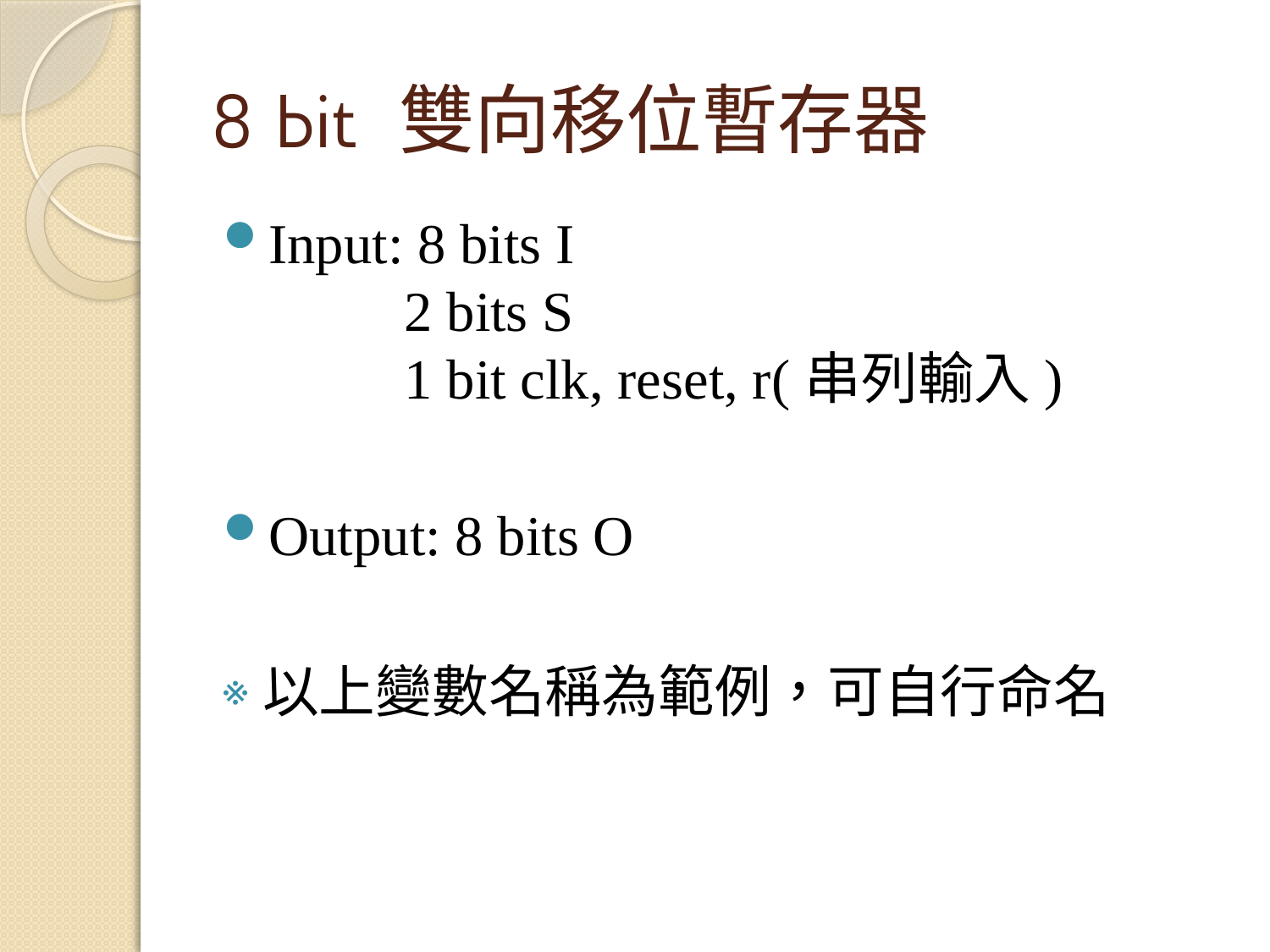

# 8 bit 雙向移位暫存器
Input: 8 bits I
          2 bits S
          1 bit clk, reset, r(串列輸入)

Output: 8 bits O

以上變數名稱為範例，可自行命名